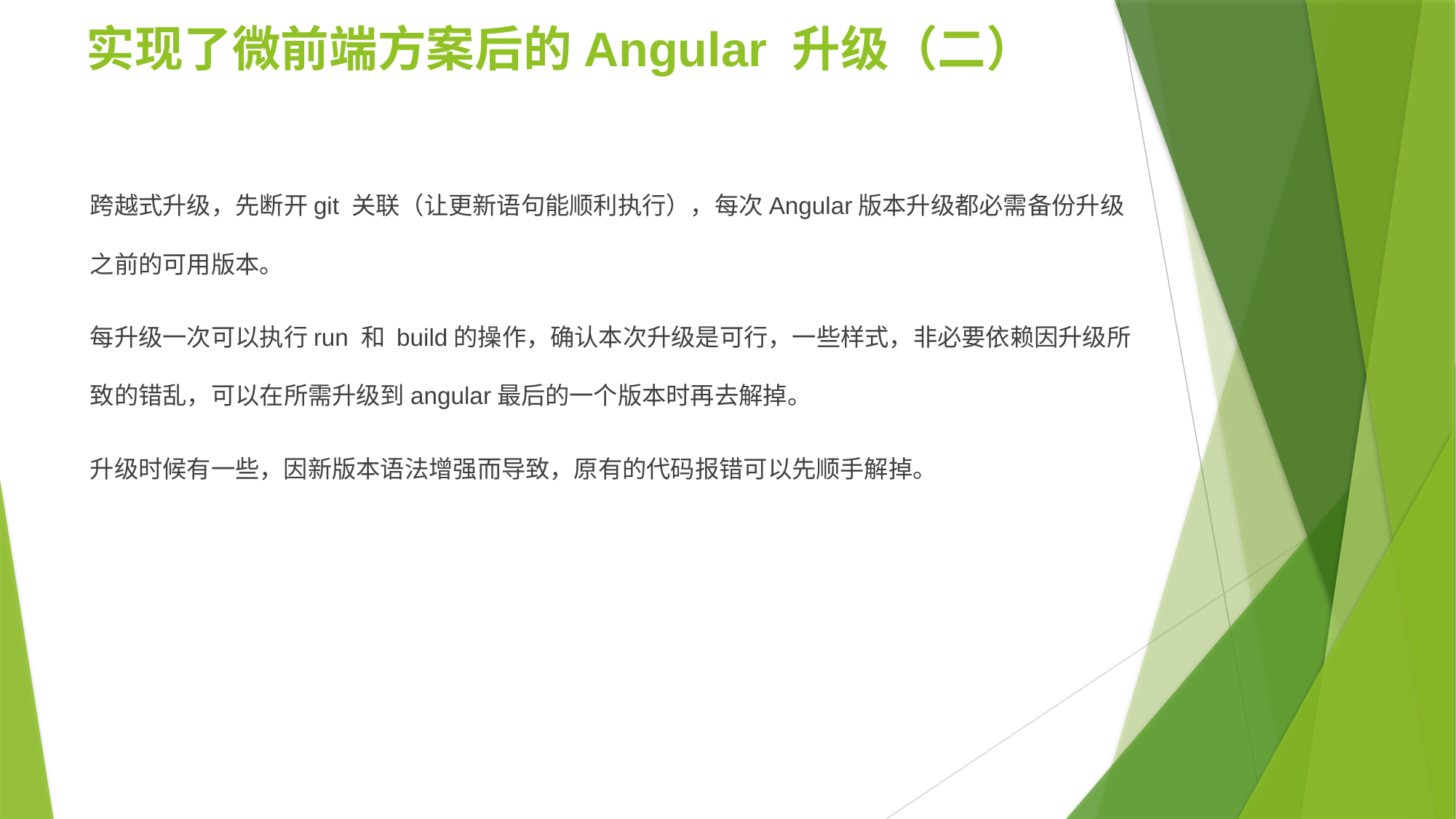

实现了微前端方案后的Angular 升级（二）
跨越式升级，先断开git 关联（让更新语句能顺利执行），每次Angular版本升级都必需备份升级之前的可用版本。
每升级一次可以执行run 和 build的操作，确认本次升级是可行，一些样式，非必要依赖因升级所致的错乱，可以在所需升级到angular最后的一个版本时再去解掉。
升级时候有一些，因新版本语法增强而导致，原有的代码报错可以先顺手解掉。